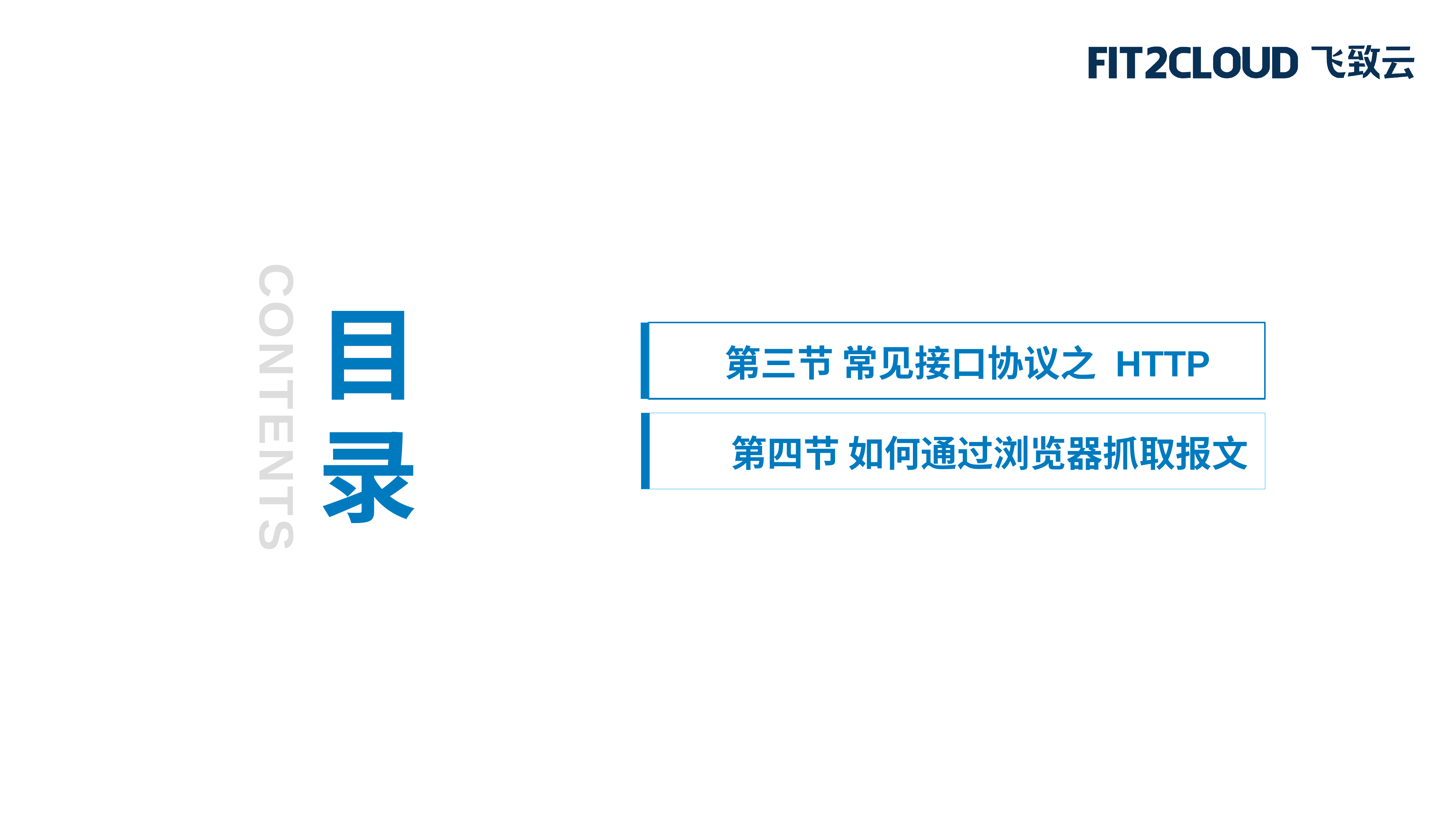

目
录

第三节 常见接口协议之 HTTP

CONTENTS
    第四节 如何通过浏览器抓取报文